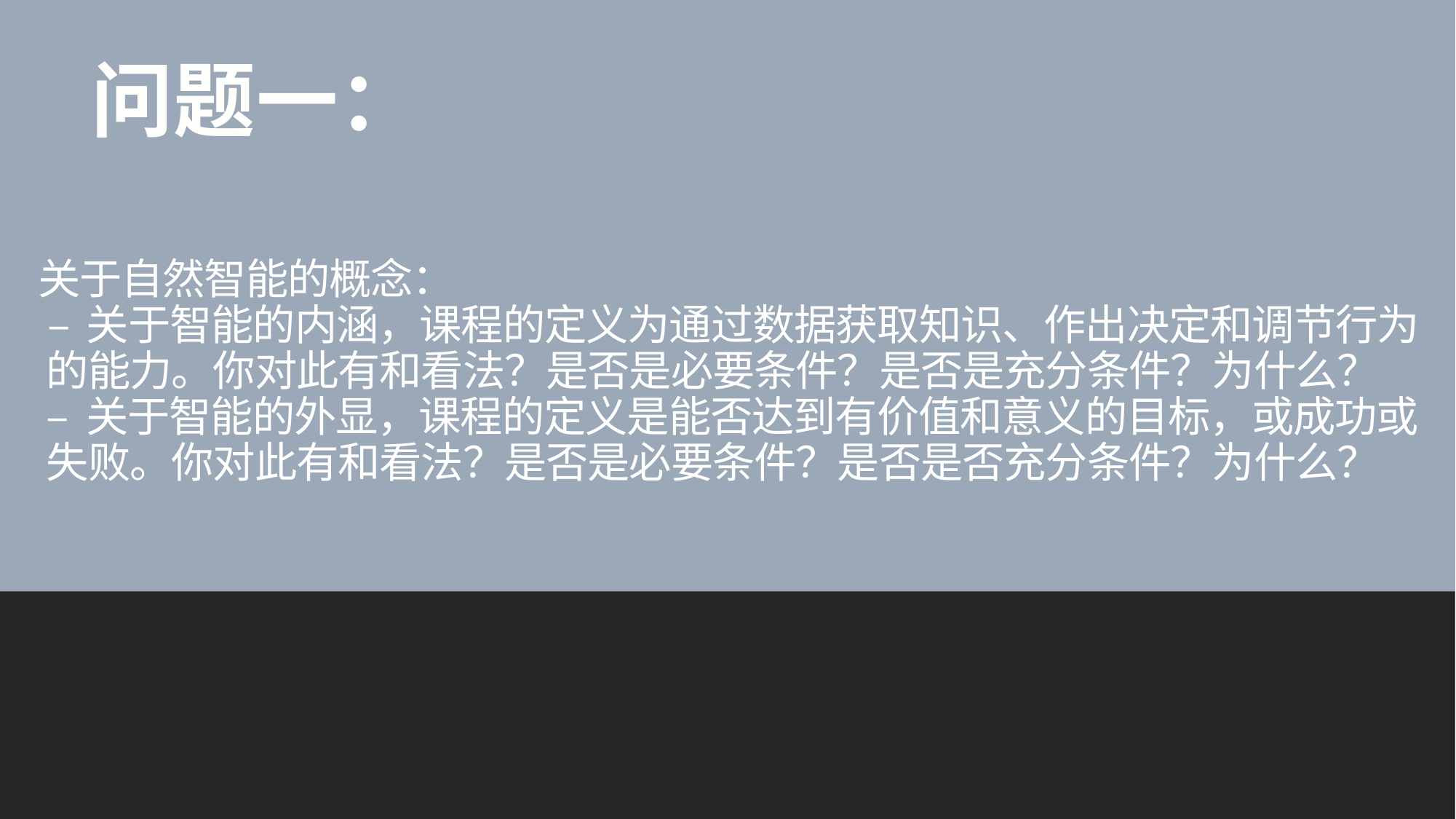

问题一：
# 关于自然智能的概念： –  关于智能的内涵，课程的定义为通过数据获取知识、作出决定和调节行为 的能力。你对此有和看法？是否是必要条件？是否是充分条件？为什么？ –  关于智能的外显，课程的定义是能否达到有价值和意义的目标，或成功或 失败。你对此有和看法？是否是必要条件？是否是否充分条件？为什么？